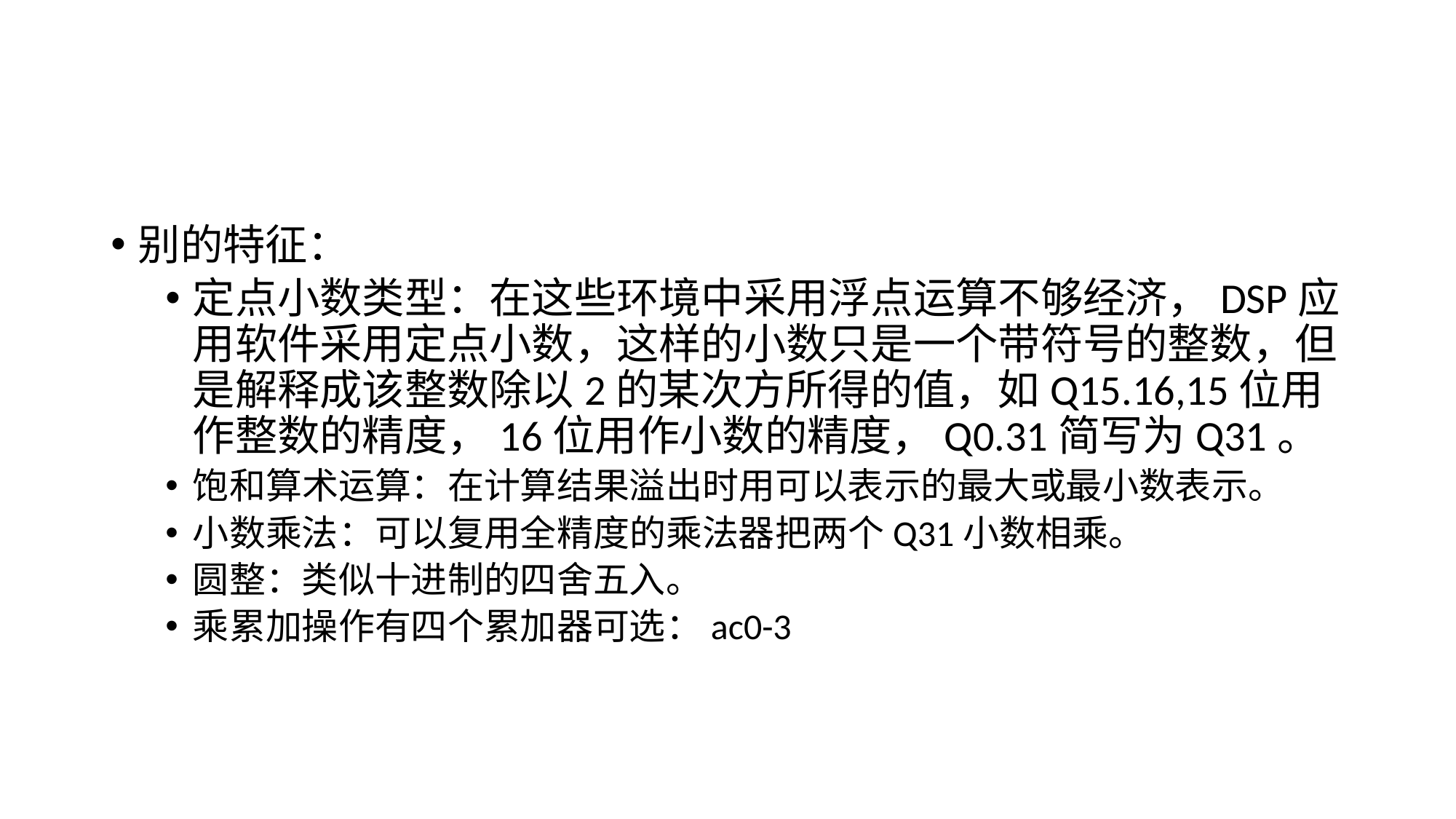

#
别的特征：
定点小数类型：在这些环境中采用浮点运算不够经济，DSP应用软件采用定点小数，这样的小数只是一个带符号的整数，但是解释成该整数除以2的某次方所得的值，如Q15.16,15位用作整数的精度，16位用作小数的精度，Q0.31简写为Q31。
饱和算术运算：在计算结果溢出时用可以表示的最大或最小数表示。
小数乘法：可以复用全精度的乘法器把两个Q31小数相乘。
圆整：类似十进制的四舍五入。
乘累加操作有四个累加器可选：ac0-3